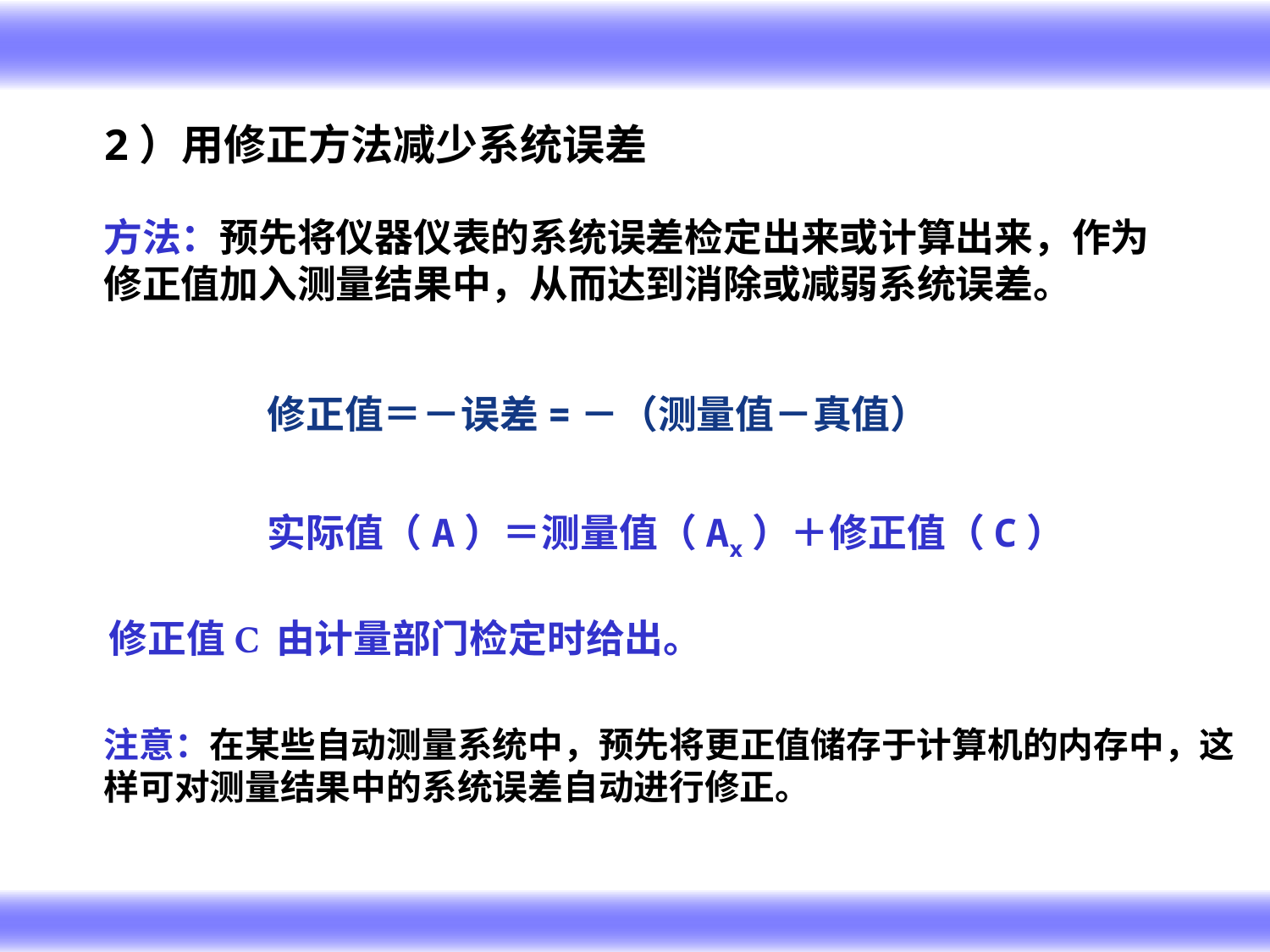

# 2）用修正方法减少系统误差
方法：预先将仪器仪表的系统误差检定出来或计算出来，作为修正值加入测量结果中，从而达到消除或减弱系统误差。
修正值＝－误差=－（测量值－真值）

实际值（A）＝测量值（Ax）＋修正值（C）
修正值C 由计量部门检定时给出。
注意：在某些自动测量系统中，预先将更正值储存于计算机的内存中，这样可对测量结果中的系统误差自动进行修正。
42